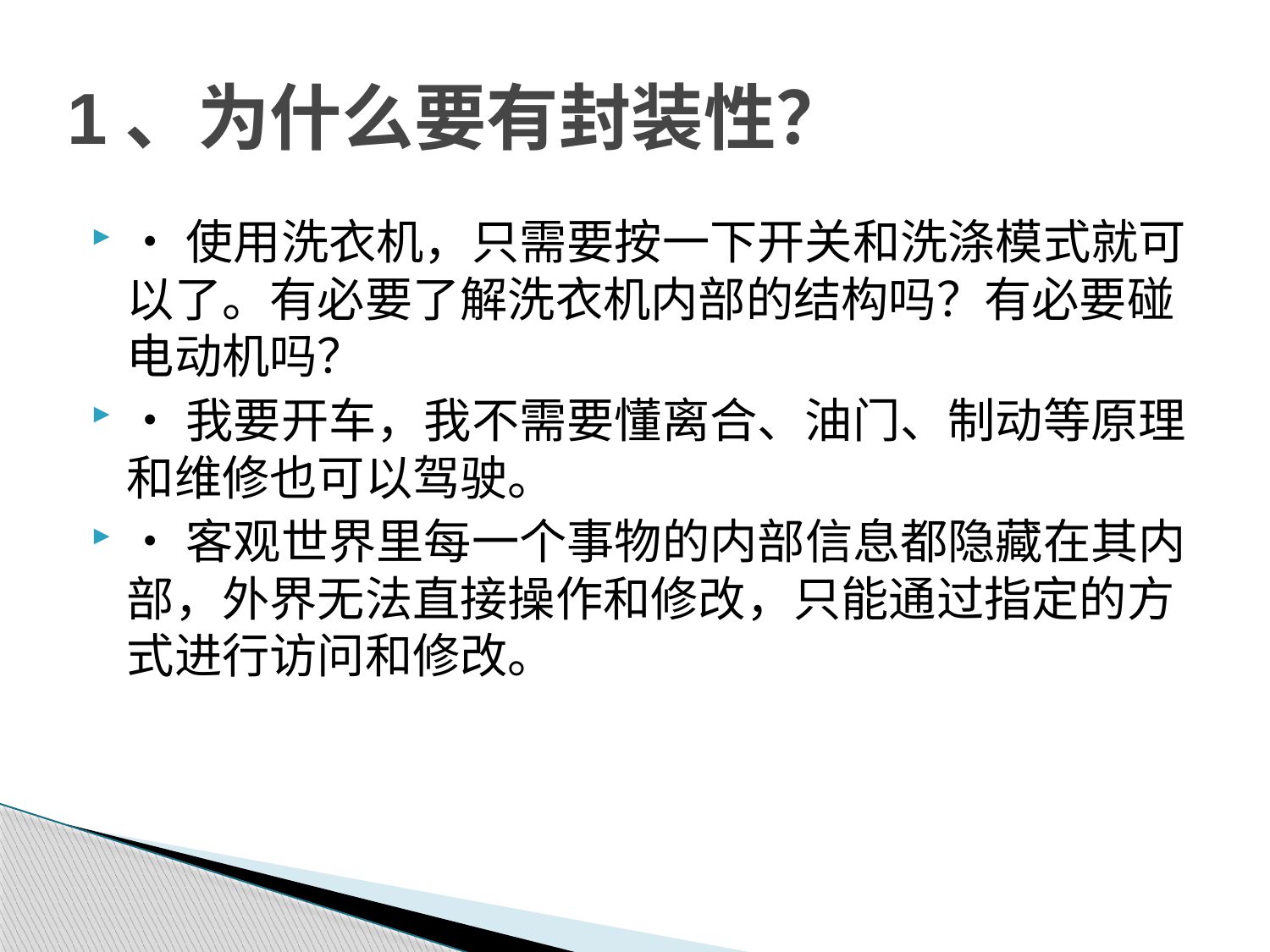

# 1、为什么要有封装性？
•使用洗衣机，只需要按一下开关和洗涤模式就可以了。有必要了解洗衣机内部的结构吗？有必要碰电动机吗？
•我要开车，我不需要懂离合、油门、制动等原理和维修也可以驾驶。
•客观世界里每一个事物的内部信息都隐藏在其内部，外界无法直接操作和修改，只能通过指定的方式进行访问和修改。